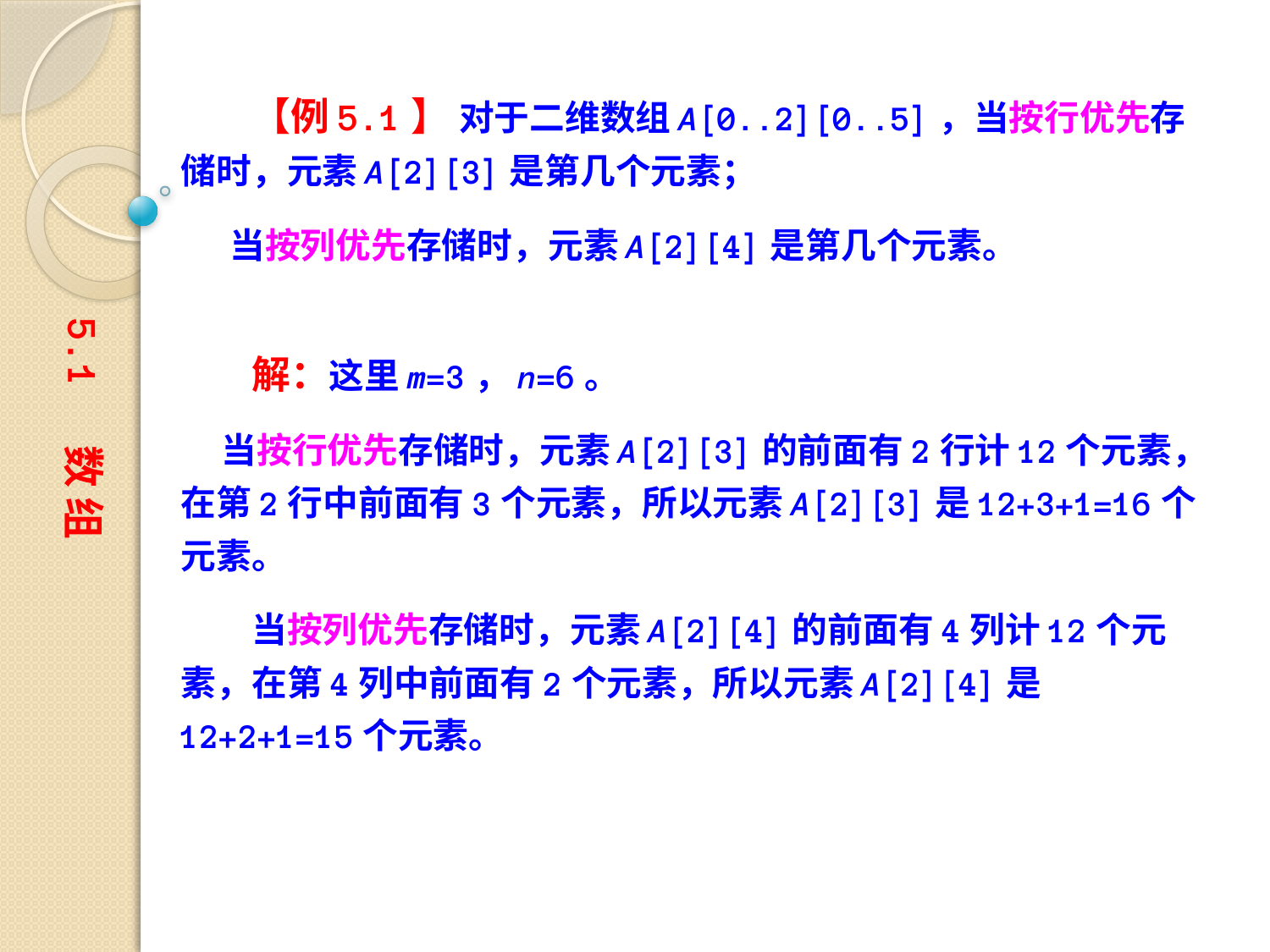

【例5.1】 对于二维数组A[0..2][0..5]，当按行优先存储时，元素A[2][3]是第几个元素；
     当按列优先存储时，元素A[2][4]是第几个元素。
5.1  数 组
　　解：这里m=3，n=6。
    当按行优先存储时，元素A[2][3]的前面有2行计12个元素，在第2行中前面有3个元素，所以元素A[2][3]是12+3+1=16个元素。
　　当按列优先存储时，元素A[2][4]的前面有4列计12个元素，在第4列中前面有2个元素，所以元素A[2][4]是12+2+1=15个元素。